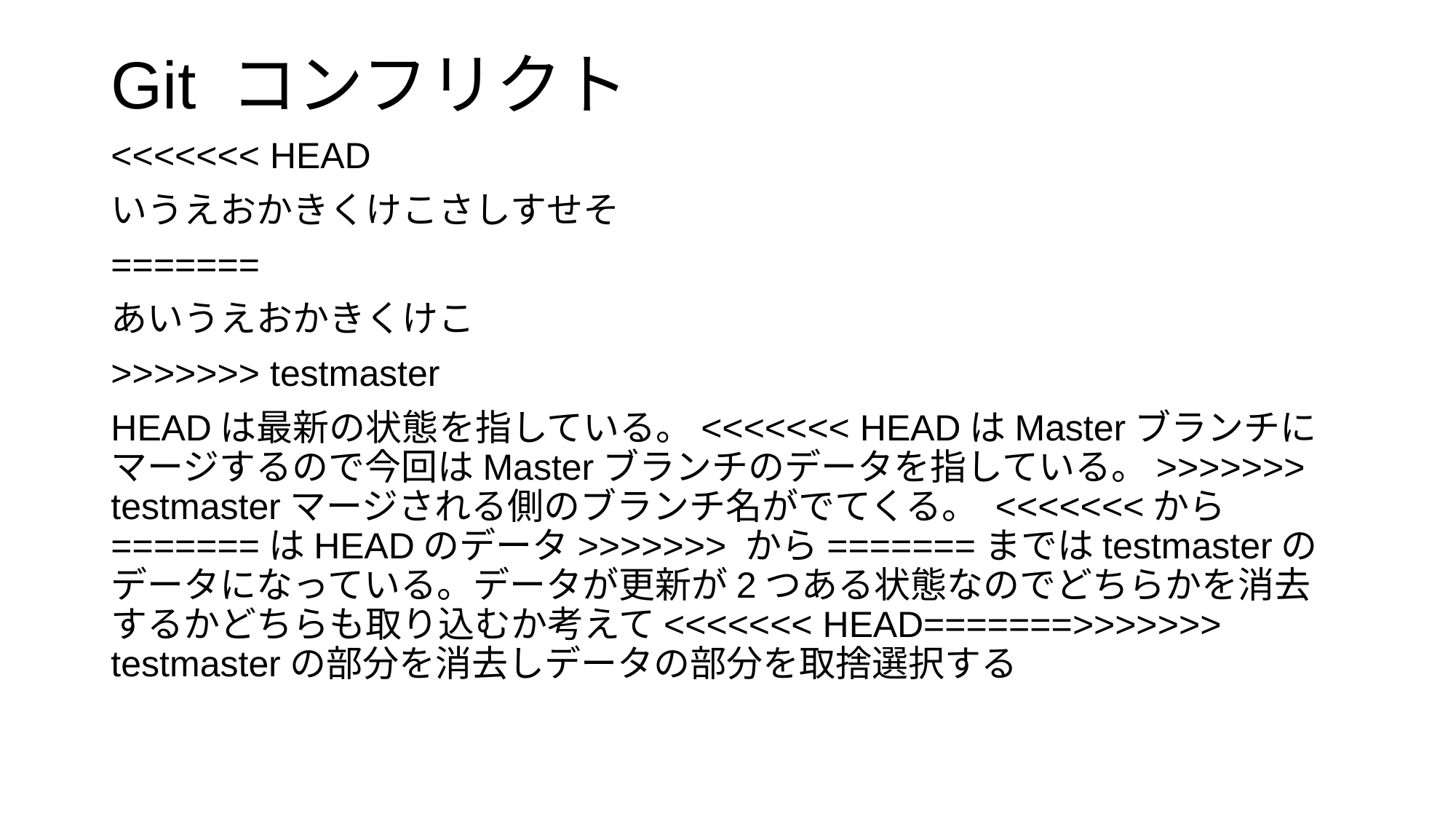

# Git コンフリクト
<<<<<<< HEAD
いうえおかきくけこさしすせそ
=======
あいうえおかきくけこ
>>>>>>> testmaster
HEADは最新の状態を指している。<<<<<<< HEADはMasterブランチにマージするので今回はMasterブランチのデータを指している。>>>>>>> testmasterマージされる側のブランチ名がでてくる。 <<<<<<<から=======はHEADのデータ>>>>>>> から=======まではtestmasterのデータになっている。データが更新が2つある状態なのでどちらかを消去するかどちらも取り込むか考えて<<<<<<< HEAD=======>>>>>>> testmasterの部分を消去しデータの部分を取捨選択する